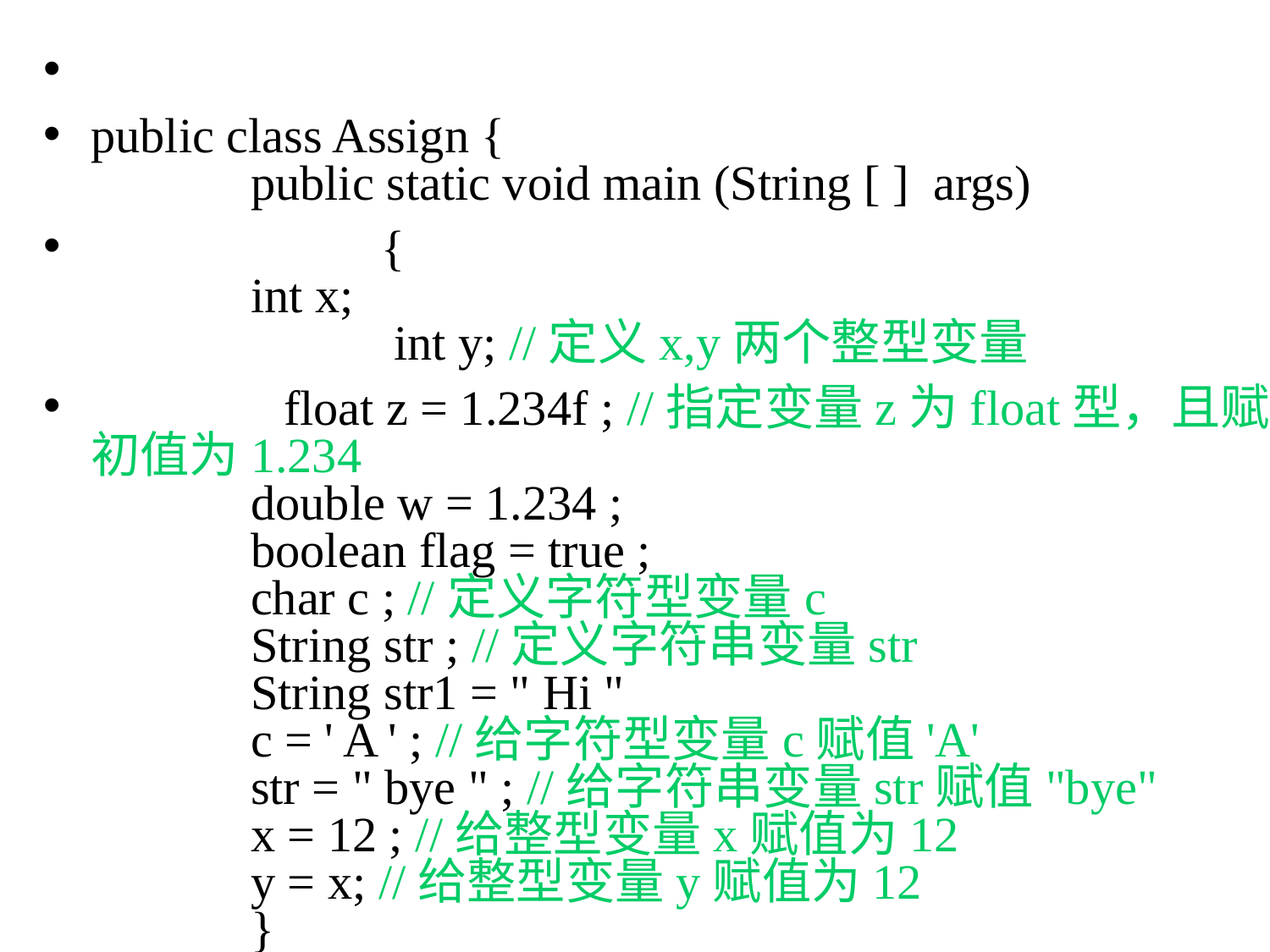

变量的定义

public class Assign {
　　　public static void main (String [ ]  args)
		   {
　　　int x;
	    	    int y; //定义x,y两个整型变量
　　　   float z = 1.234f ; //指定变量z为float型，且赋初值为1.234
　　　double w = 1.234 ;
　　　boolean flag = true ;
　　　char c ; //定义字符型变量c
　　　String str ; //定义字符串变量str
　　　String str1 = " Hi "
　　　c = ' A ' ; //给字符型变量c赋值'A'
　　　str = " bye " ; //给字符串变量str赋值"bye"
　　　x = 12 ; //给整型变量x赋值为12
　　　y = x; //给整型变量y赋值为12
　　　}
　　}